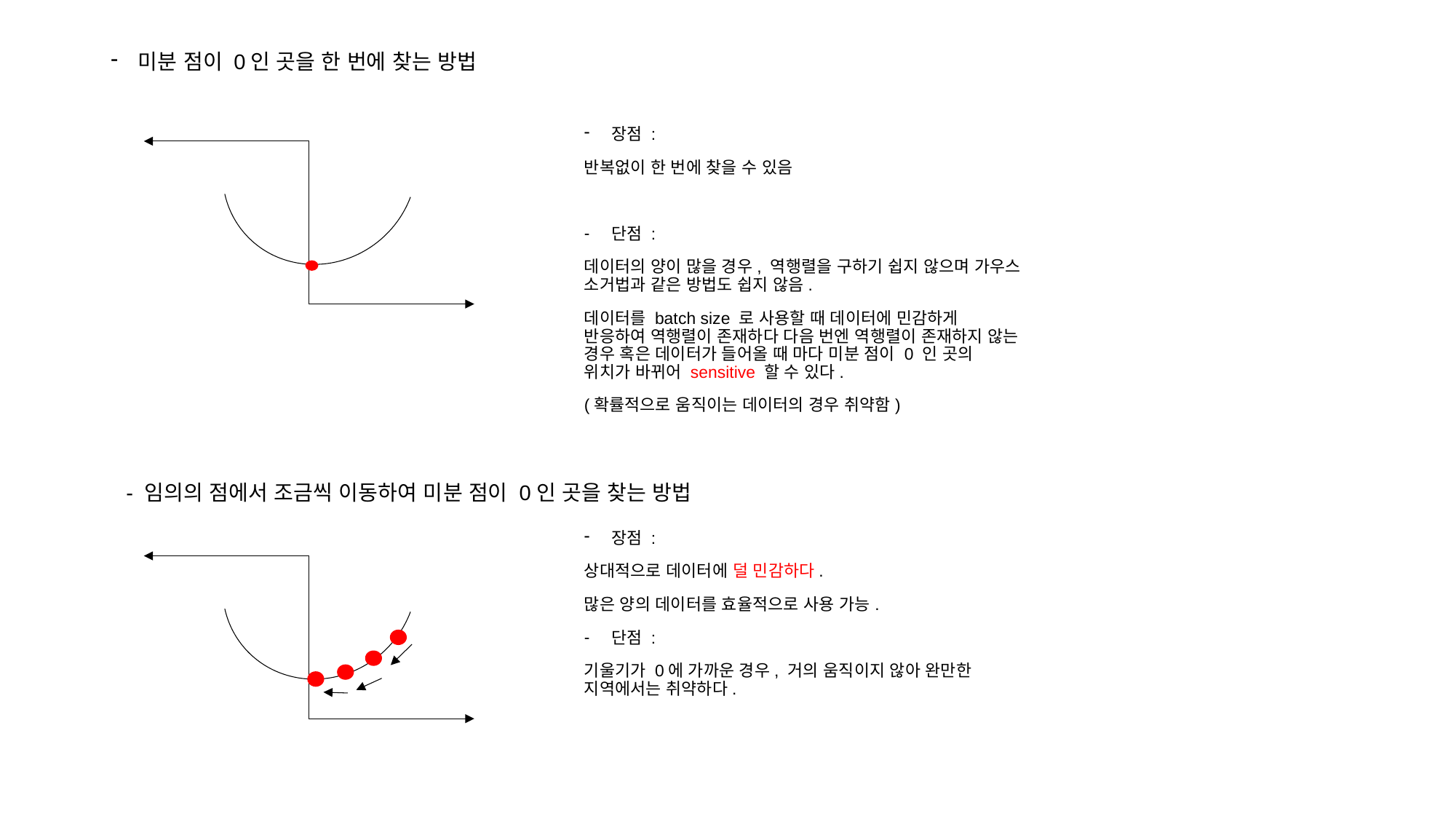

미분 점이 0인 곳을 한 번에 찾는 방법

장점 :
반복없이 한 번에 찾을 수 있음

단점 :
데이터의 양이 많을 경우, 역행렬을 구하기 쉽지 않으며 가우스 소거법과 같은 방법도 쉽지 않음.
데이터를 batch size 로 사용할 때 데이터에 민감하게 반응하여 역행렬이 존재하다 다음 번엔 역행렬이 존재하지 않는 경우 혹은 데이터가 들어올 때 마다 미분 점이 0 인 곳의 위치가 바뀌어 sensitive 할 수 있다.
(확률적으로 움직이는 데이터의 경우 취약함)

- 임의의 점에서 조금씩 이동하여 미분 점이 0인 곳을 찾는 방법

장점 :
상대적으로 데이터에 덜 민감하다.
많은 양의 데이터를 효율적으로 사용 가능.
단점 :
기울기가 0에 가까운 경우, 거의 움직이지 않아 완만한 지역에서는 취약하다.